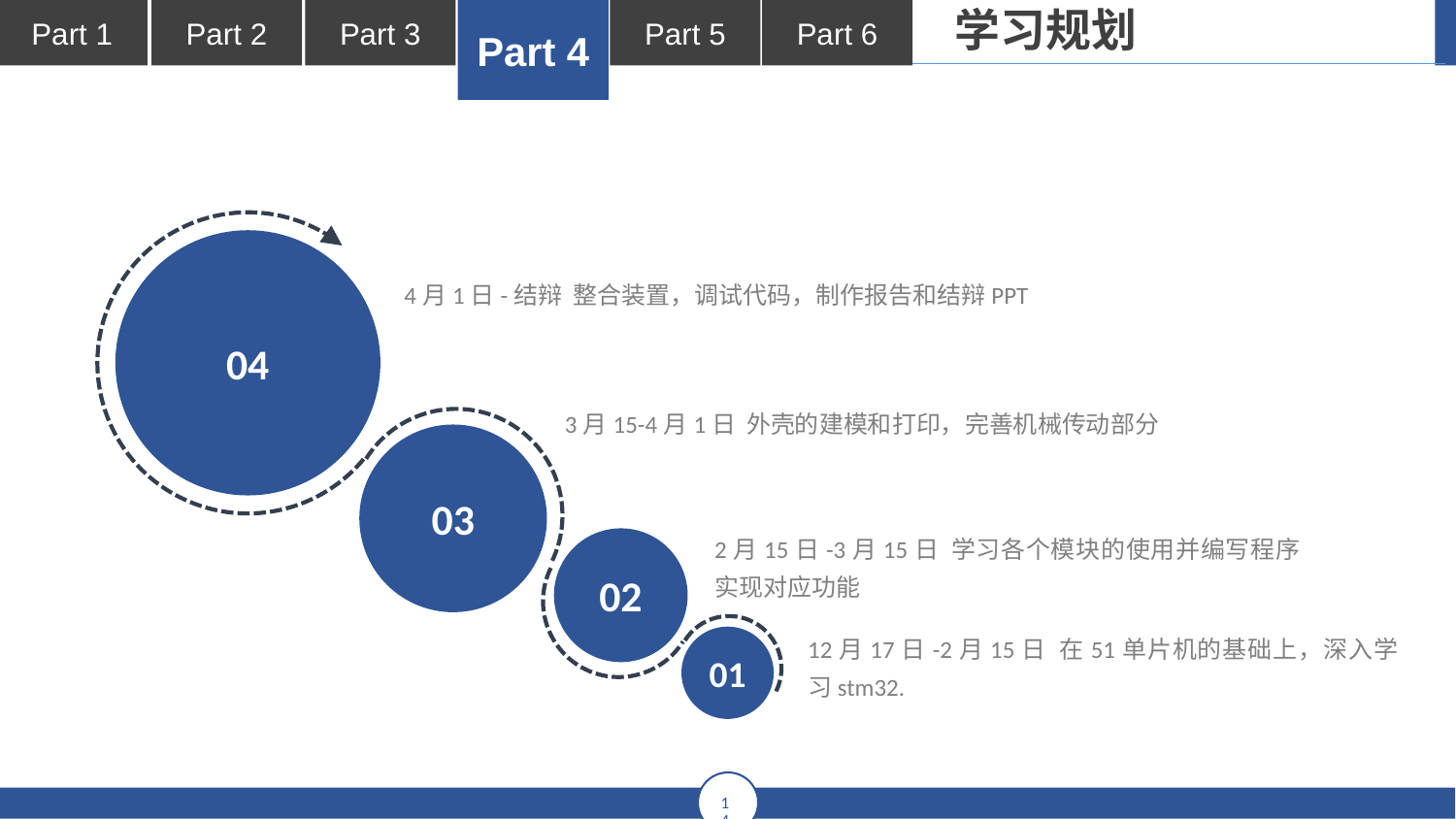

学习规划

04
4月1日-结辩  整合装置，调试代码，制作报告和结辩PPT
3月15-4月1日  外壳的建模和打印，完善机械传动部分
03
2月15日-3月15日  学习各个模块的使用并编写程序实现对应功能
02
12月17日-2月15日  在51单片机的基础上，深入学习stm32.
01
延时符